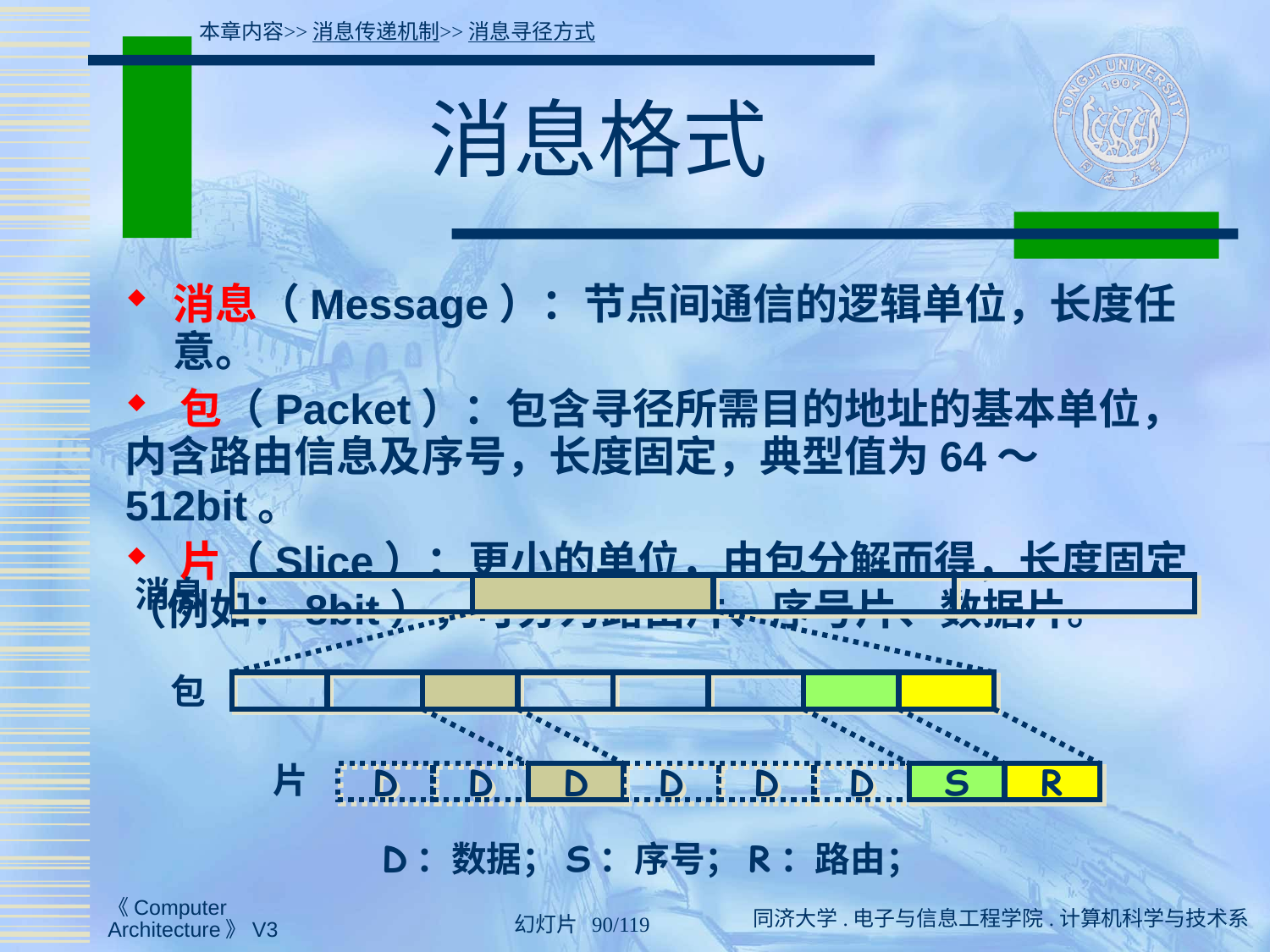

本章内容>>消息传递机制>>消息寻径方式
# 消息格式
消息（Message）：节点间通信的逻辑单位，长度任意。
  包（Packet）：包含寻径所需目的地址的基本单位，内含路由信息及序号，长度固定，典型值为64～512bit。
  片（Slice）：更小的单位，由包分解而得，长度固定（例如：8bit），可分为路由片、序号片、数据片。
消息

包

片
D
D
D
D
D
D
S
R
D：数据；S：序号；R：路由；